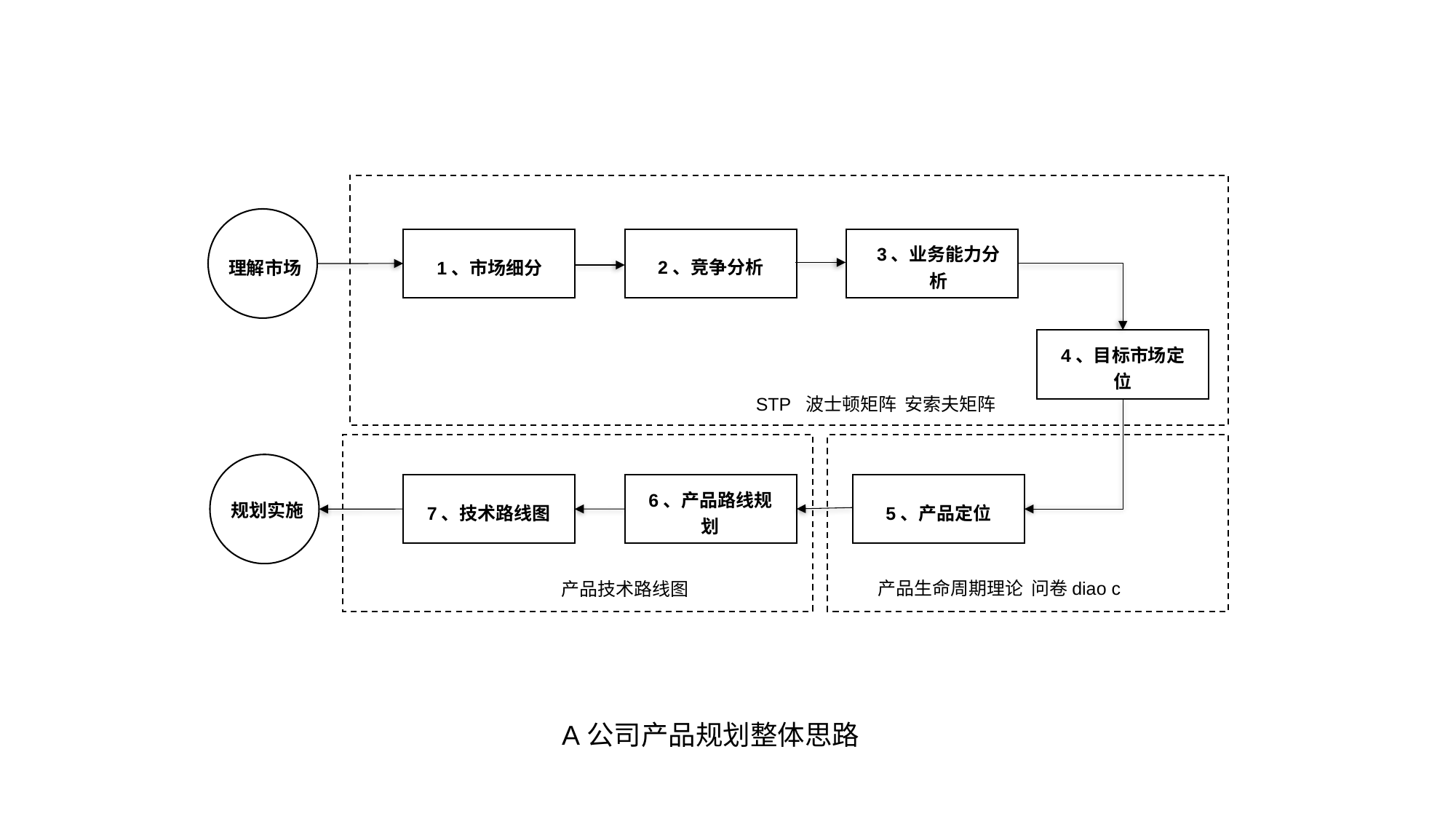

2、竞争分析
3、业务能力分析
理解市场
1、市场细分

4、目标市场定位
STP  波士顿矩阵  安索夫矩阵

6、产品路线规划

5、产品定位
规划实施
7、技术路线图
产品技术路线图
产品生命周期理论  问卷diao c
A公司产品规划整体思路